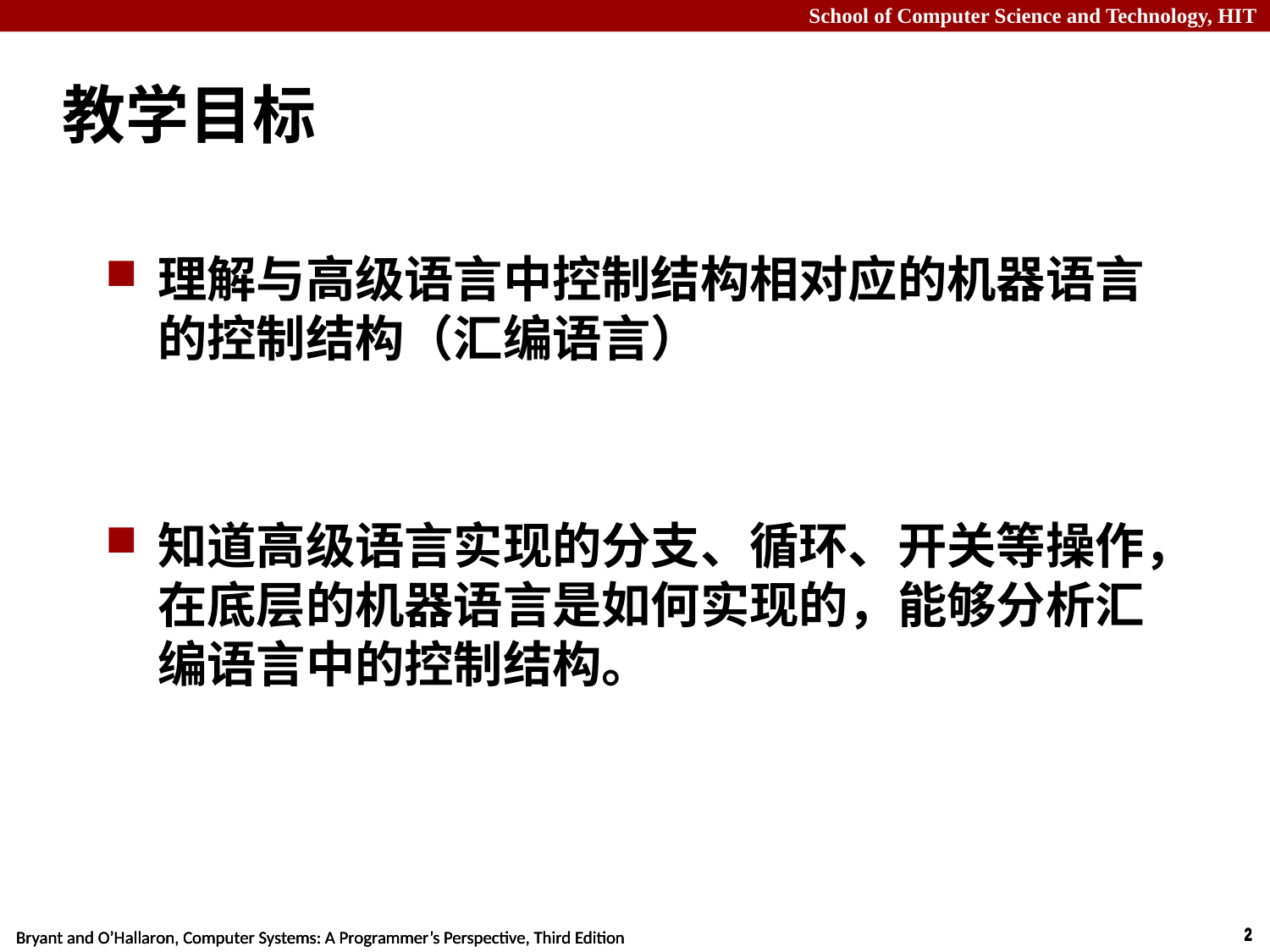

# 教学目标
理解与高级语言中控制结构相对应的机器语言的控制结构（汇编语言）

知道高级语言实现的分支、循环、开关等操作，在底层的机器语言是如何实现的，能够分析汇编语言中的控制结构。